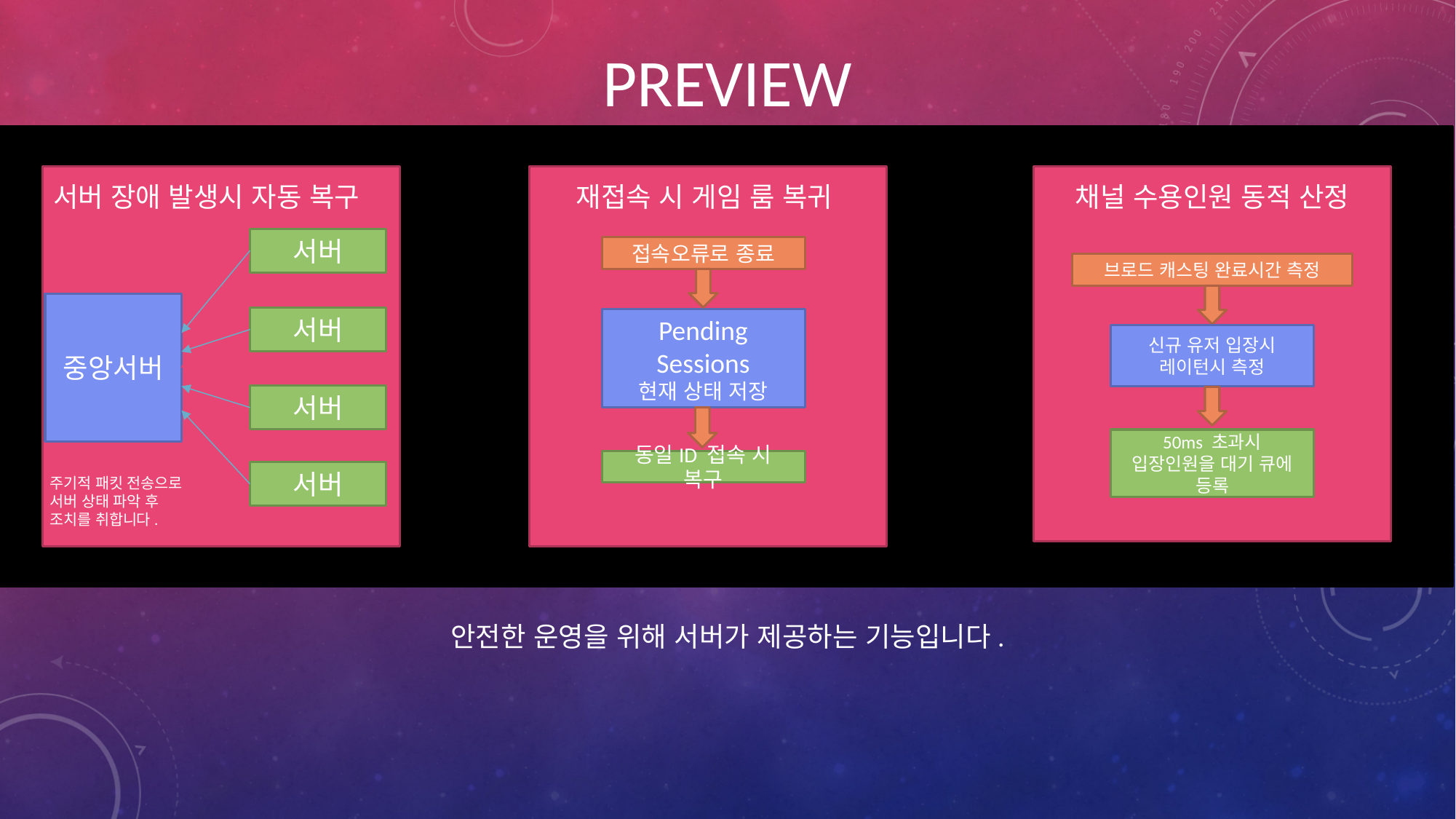

PREVIEW

서버 장애 발생시 자동 복구
재접속 시 게임 룸 복귀
채널 수용인원 동적 산정
서버
접속오류로 종료
브로드 캐스팅 완료시간 측정

중앙서버
서버
Pending Sessions
현재 상태 저장
신규 유저 입장시 레이턴시 측정
서버

50ms 초과시 입장인원을 대기 큐에 등록
동일ID 접속 시 복구
서버
주기적 패킷 전송으로 서버 상태 파악 후
조치를 취합니다.
안전한 운영을 위해 서버가 제공하는 기능입니다.